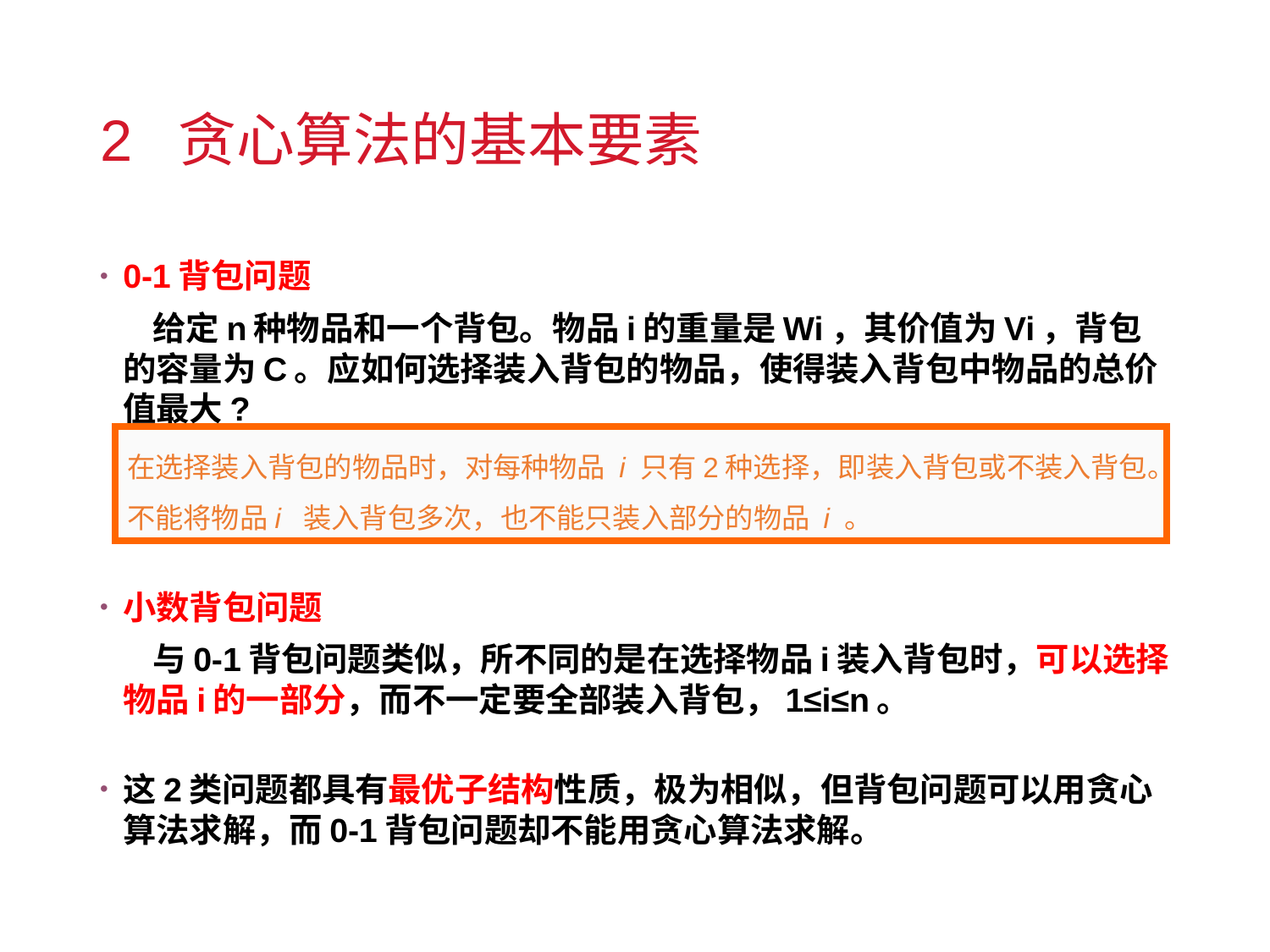

# 2  贪心算法的基本要素
0-1背包问题
      给定n种物品和一个背包。物品i的重量是Wi，其价值为Vi，背包的容量为C。应如何选择装入背包的物品，使得装入背包中物品的总价值最大?

小数背包问题
      与0-1背包问题类似，所不同的是在选择物品i装入背包时，可以选择物品i的一部分，而不一定要全部装入背包，1≤i≤n。

这2类问题都具有最优子结构性质，极为相似，但背包问题可以用贪心算法求解，而0-1背包问题却不能用贪心算法求解。
在选择装入背包的物品时，对每种物品 i 只有2种选择，即装入背包或不装入背包。不能将物品i  装入背包多次，也不能只装入部分的物品 i 。